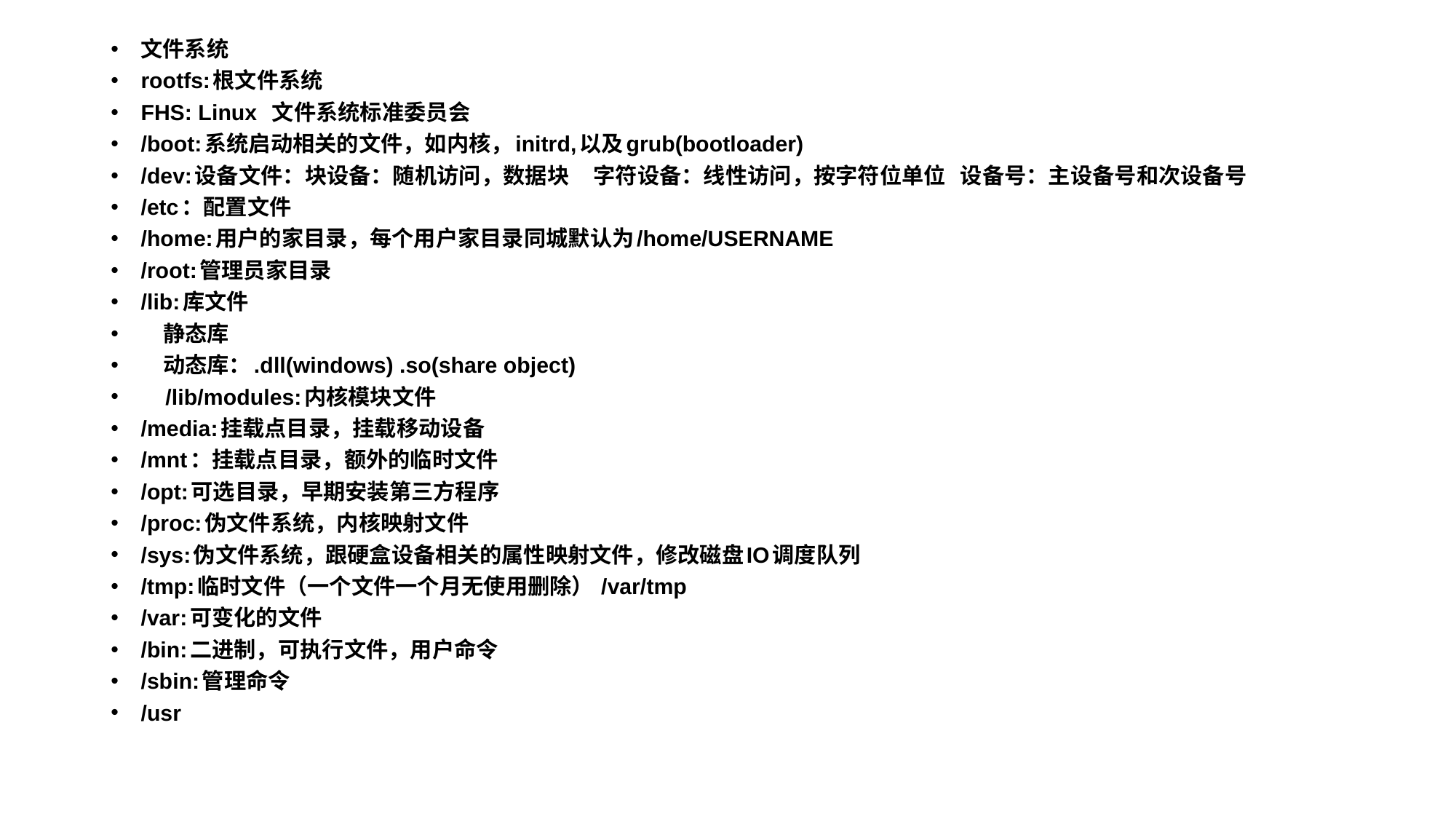

文件系统
rootfs:根文件系统
FHS: Linux  文件系统标准委员会
/boot:系统启动相关的文件，如内核，initrd,以及grub(bootloader)
/dev:设备文件：块设备：随机访问，数据块     字符设备：线性访问，按字符位单位   设备号：主设备号和次设备号
/etc：配置文件
/home:用户的家目录，每个用户家目录同城默认为/home/USERNAME
/root:管理员家目录
/lib:库文件
    静态库
    动态库：.dll(windows) .so(share object)
    /lib/modules:内核模块文件
/media:挂载点目录，挂载移动设备
/mnt：挂载点目录，额外的临时文件
/opt:可选目录，早期安装第三方程序
/proc:伪文件系统，内核映射文件
/sys:伪文件系统，跟硬盒设备相关的属性映射文件，修改磁盘IO调度队列
/tmp:临时文件（一个文件一个月无使用删除） /var/tmp
/var:可变化的文件
/bin:二进制，可执行文件，用户命令
/sbin:管理命令
/usr